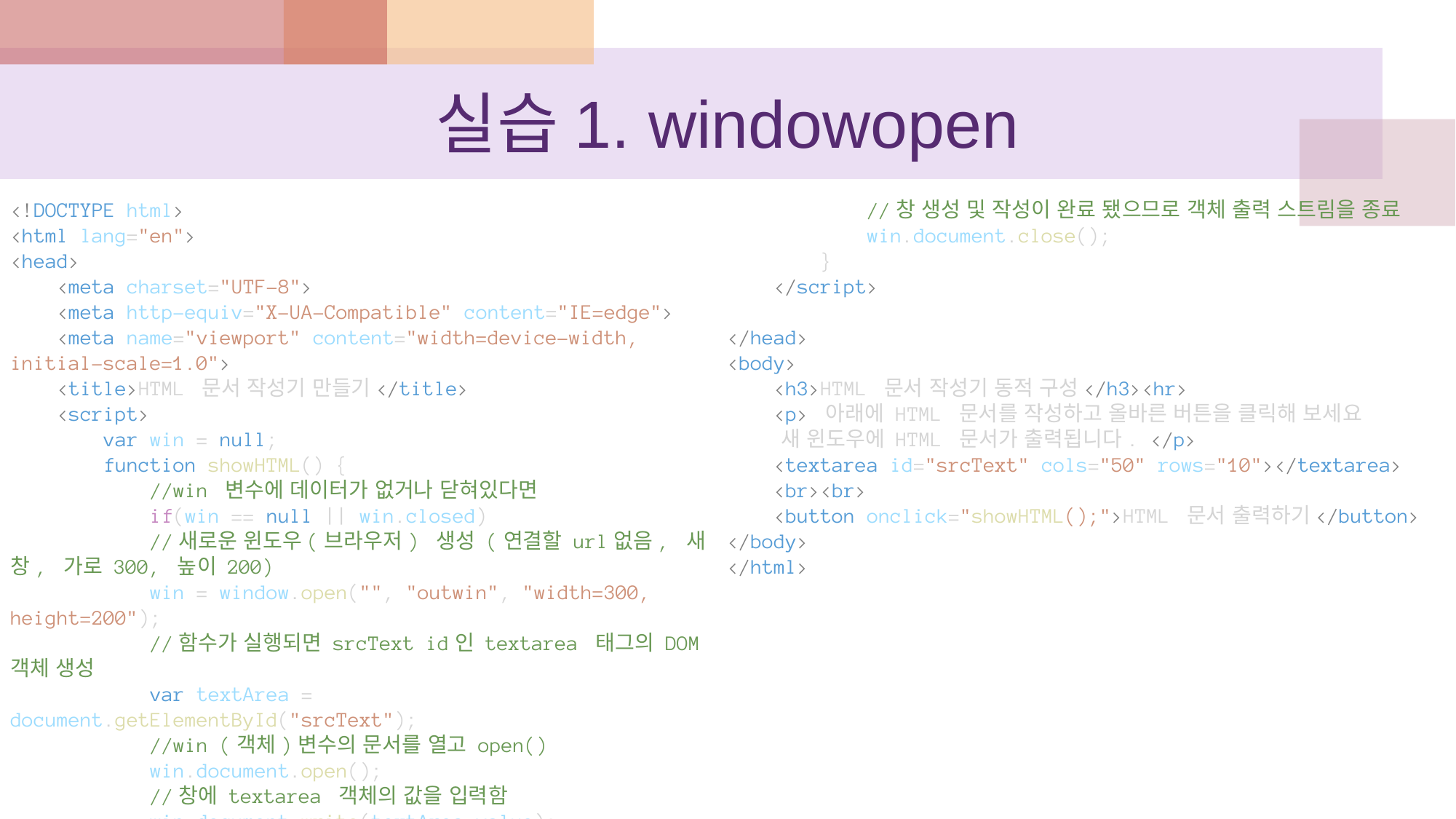

# 실습1. windowopen
<!DOCTYPE html>
<html lang="en">
<head>
    <meta charset="UTF-8">
    <meta http-equiv="X-UA-Compatible" content="IE=edge">
    <meta name="viewport" content="width=device-width, initial-scale=1.0">
    <title>HTML 문서 작성기 만들기</title>
    <script>
        var win = null;
        function showHTML() {
            //win 변수에 데이터가 없거나 닫혀있다면
            if(win == null || win.closed)
            //새로운 윈도우(브라우저) 생성 (연결할 url없음, 새창, 가로 300, 높이 200)
            win = window.open("", "outwin", "width=300, height=200");
            //함수가 실행되면 srcText id인 textarea 태그의 DOM 객체 생성
            var textArea = document.getElementById("srcText");
            //win (객체)변수의 문서를 열고 open()
            win.document.open();
            //창에 textarea 객체의 값을 입력함
            win.document.write(textArea.value);
            //창 생성 및 작성이 완료 됐으므로 객체 출력 스트림을 종료
            win.document.close();
        }
    </script>
</head>
<body>
    <h3>HTML 문서 작성기 동적 구성</h3><hr>
    <p> 아래에 HTML 문서를 작성하고 올바른 버튼을 클릭해 보세요
        새 윈도우에 HTML 문서가 출력됩니다. </p>
    <textarea id="srcText" cols="50" rows="10"></textarea>
    <br><br>
    <button onclick="showHTML();">HTML 문서 출력하기</button>
</body>
</html>